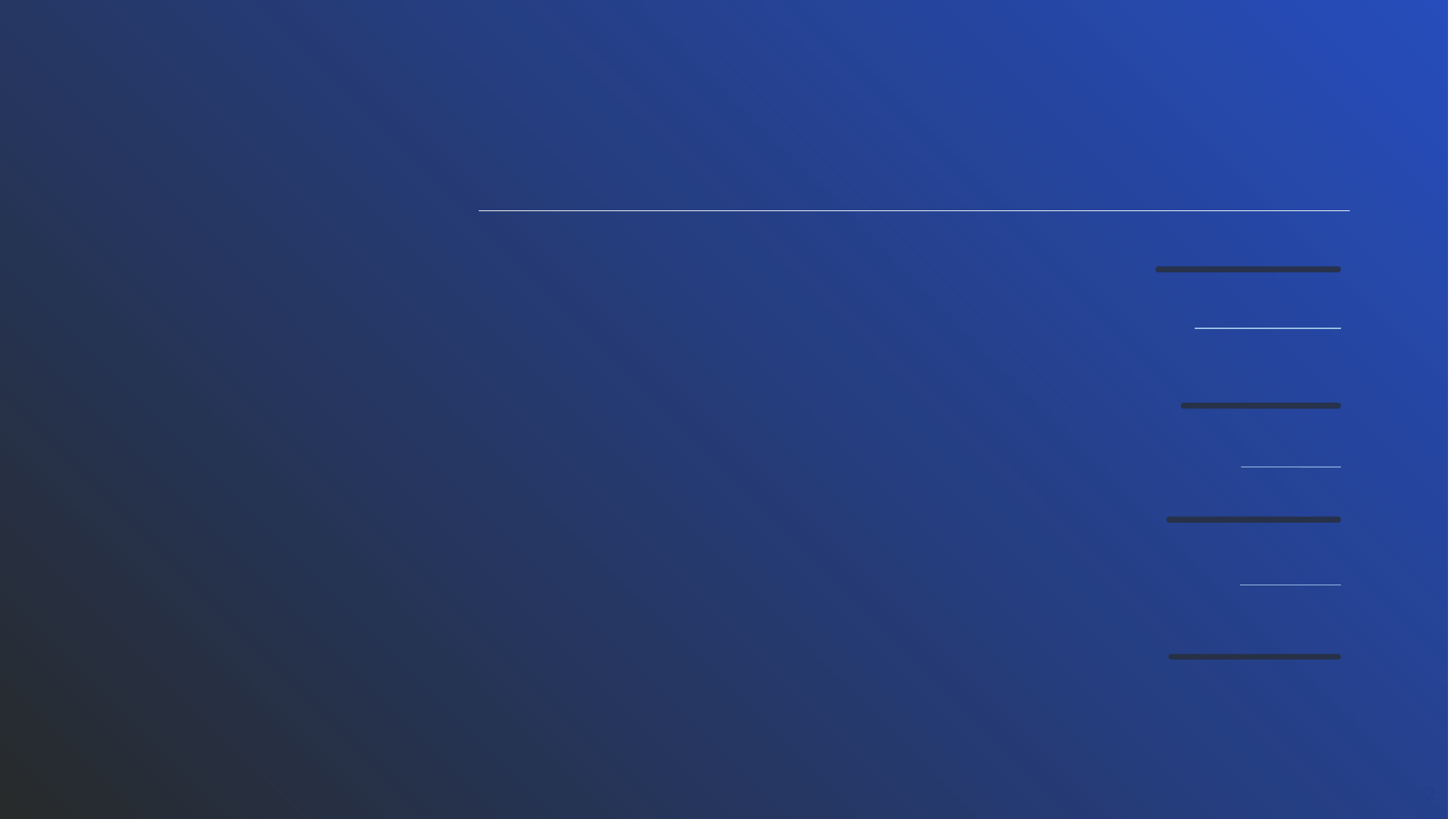

INDEX
1. Cookie를 통해 이뤄지는 개인정보 수집

2. Web browser 옵션와 AdBlock
① 기존 기능
② 한계점
3.OCP
①소개
②장점 및 기대효과
4. Q&A

①리타겟팅 광고
② 쿠키 수집의 예시들
2